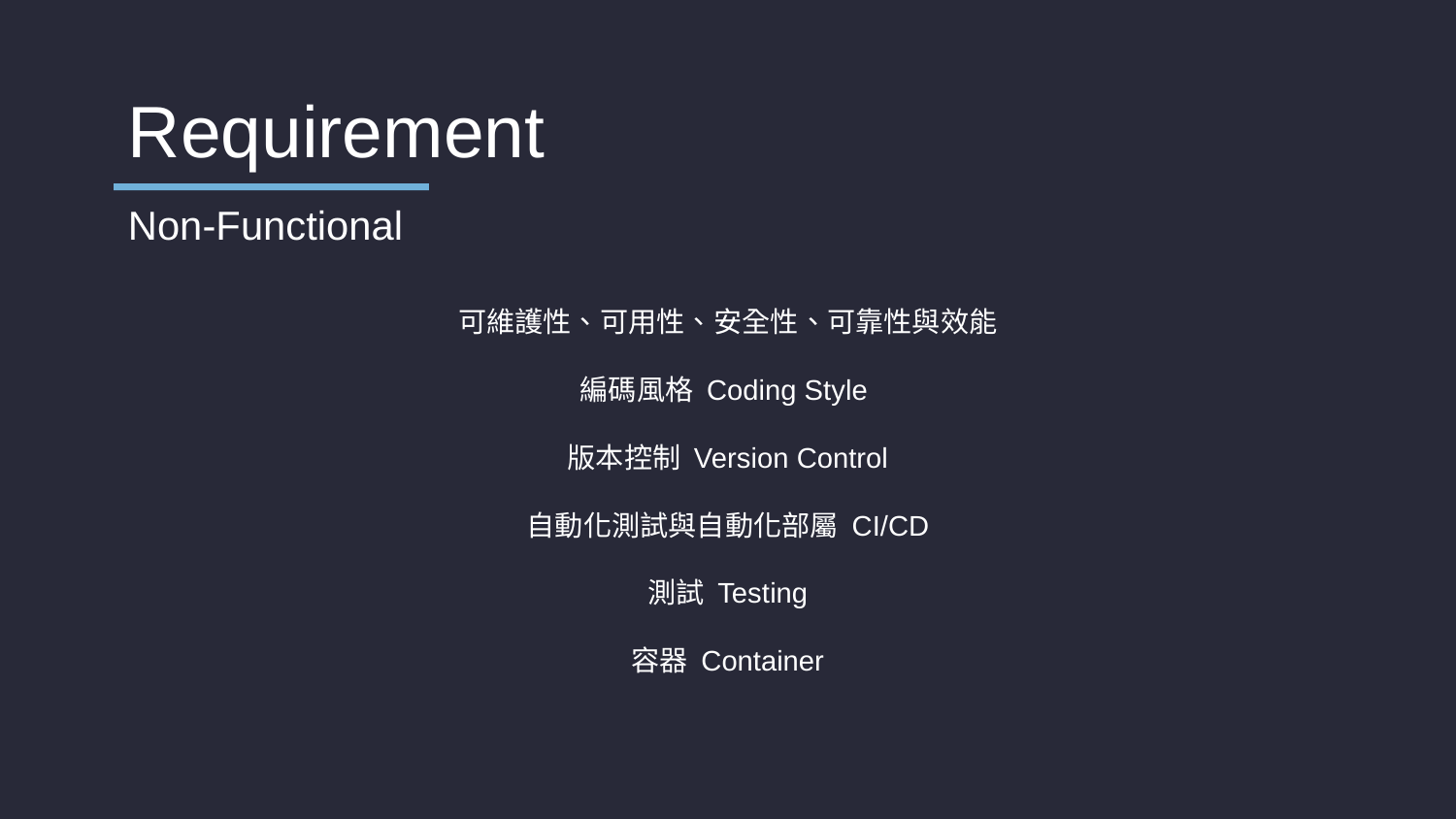

Requirement
Non-Functional
可維護性、可用性、安全性、可靠性與效能

編碼風格 Coding Style

版本控制 Version Control

自動化測試與自動化部屬 CI/CD

測試 Testing

容器 Container